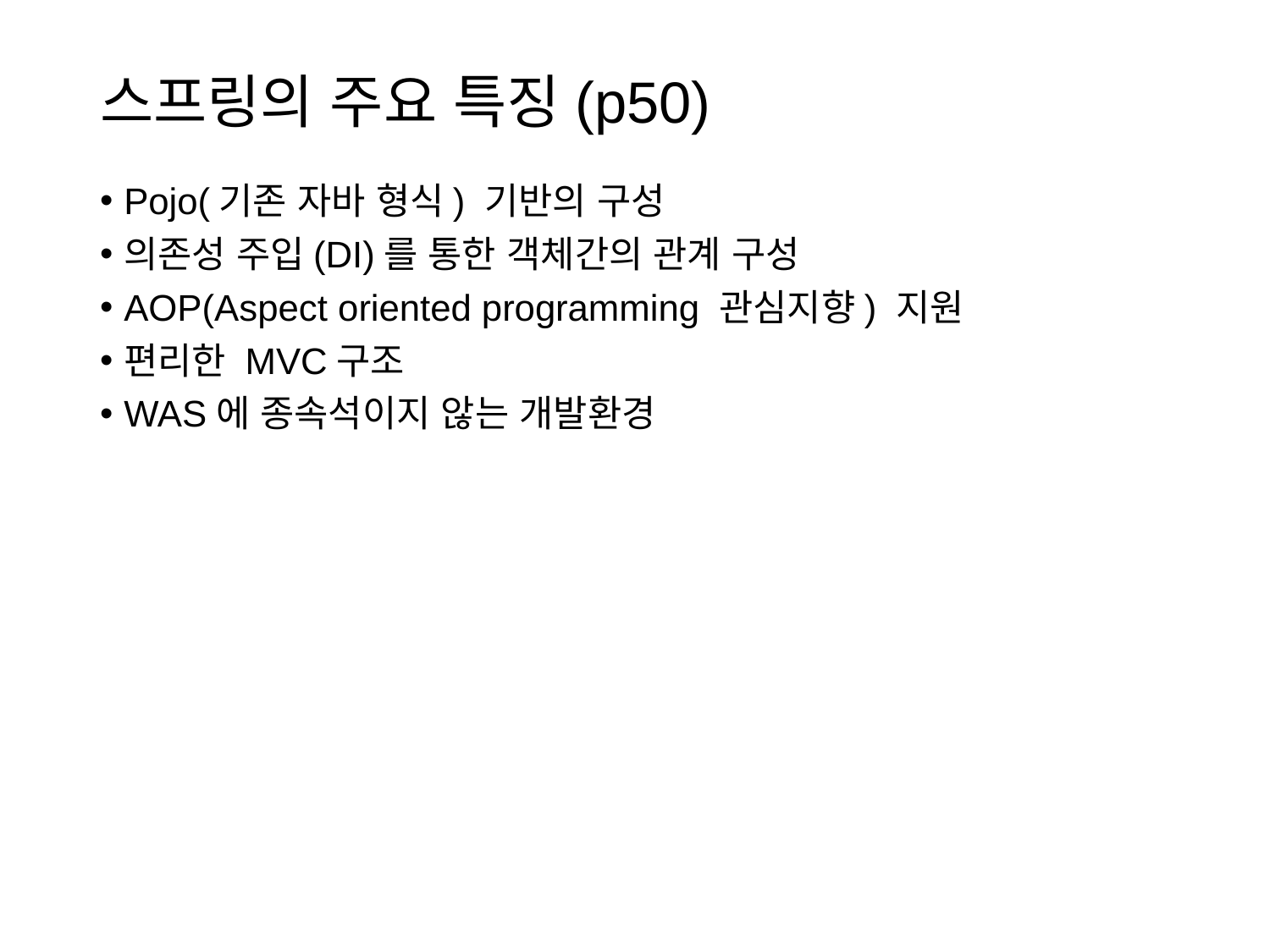

# 스프링의 주요 특징(p50)
Pojo(기존 자바 형식) 기반의 구성
의존성 주입(DI)를 통한 객체간의 관계 구성
AOP(Aspect oriented programming 관심지향) 지원
편리한 MVC구조
WAS에 종속석이지 않는 개발환경